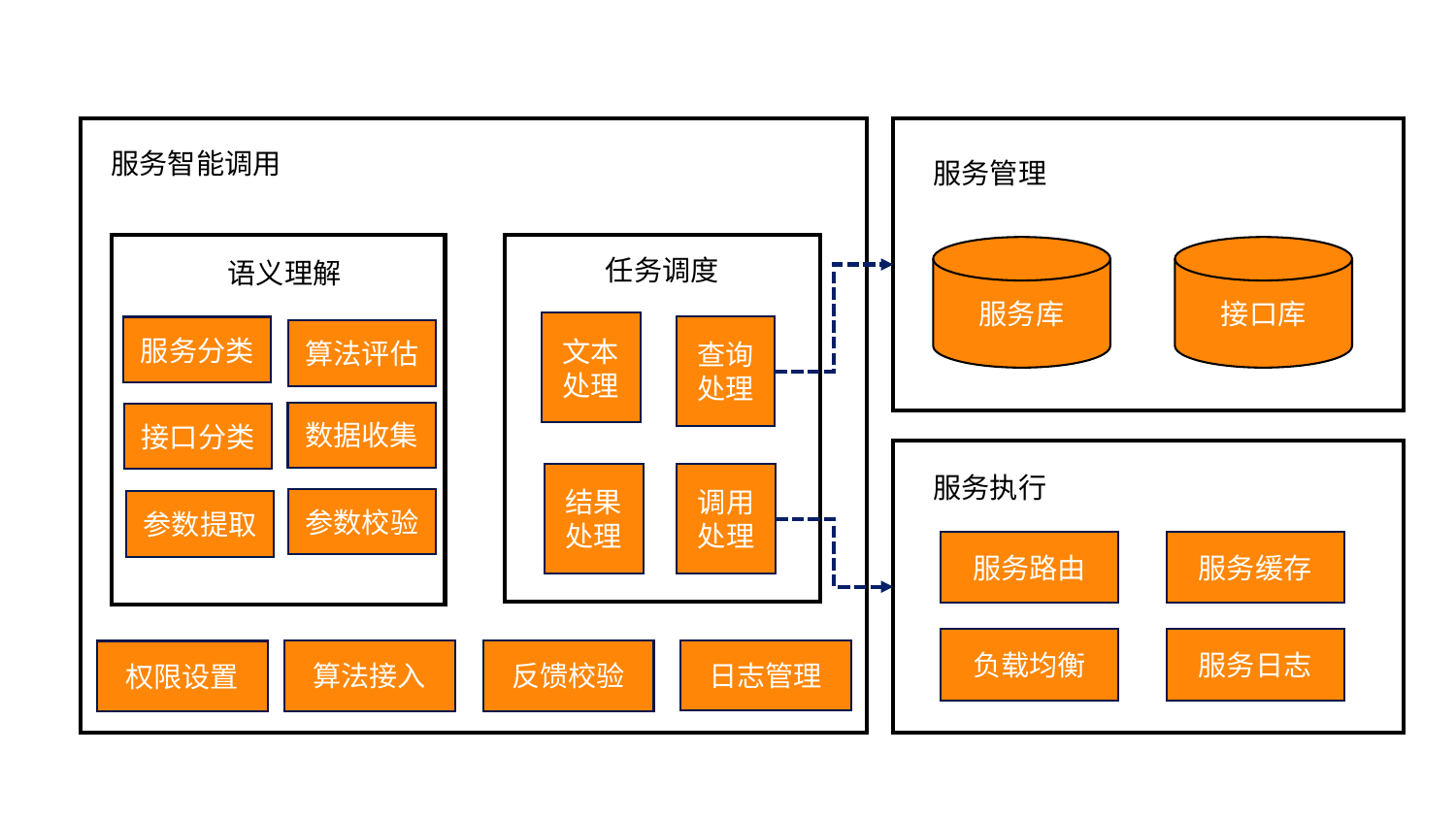

服务智能调用
服务管理

服务库
接口库
任务调度
语义理解
文本处理
查询处理
服务分类
算法评估
数据收集
接口分类

服务执行
结果处理
调用处理
参数校验
参数提取
服务路由
服务缓存
负载均衡
服务日志
日志管理
算法接入
反馈校验
权限设置